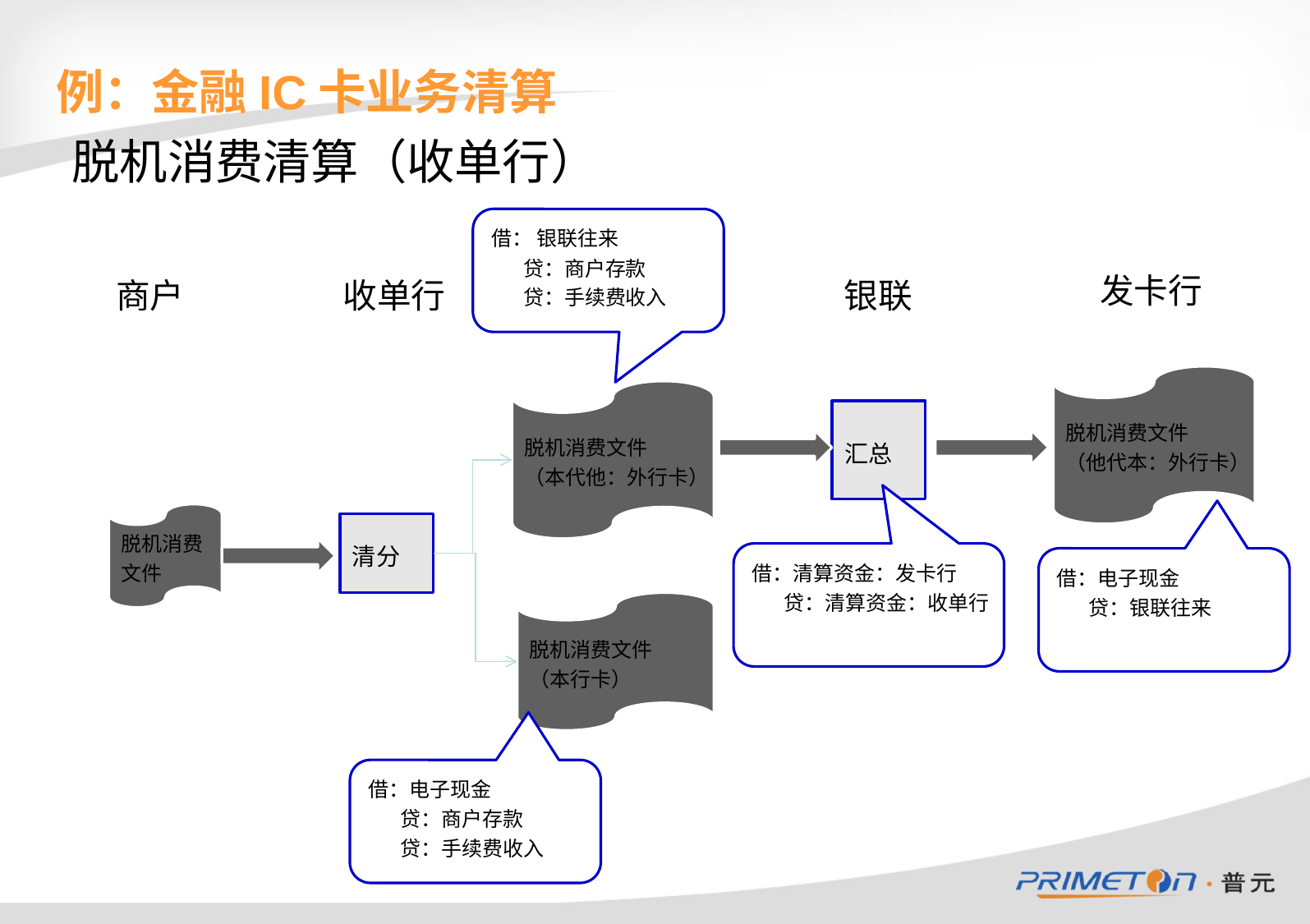

# 例：金融IC卡业务清算
脱机消费清算（收单行）
借： 银联往来
      贷：商户存款
      贷：手续费收入
发卡行
商户
收单行
银联
脱机消费文件
（他代本：外行卡）
脱机消费文件
（本代他：外行卡）
汇总

脱机消费
文件
清分

借：清算资金：发卡行
      贷：清算资金：收单行
借：电子现金
      贷：银联往来
脱机消费文件
（本行卡）
借：电子现金
      贷：商户存款
      贷：手续费收入